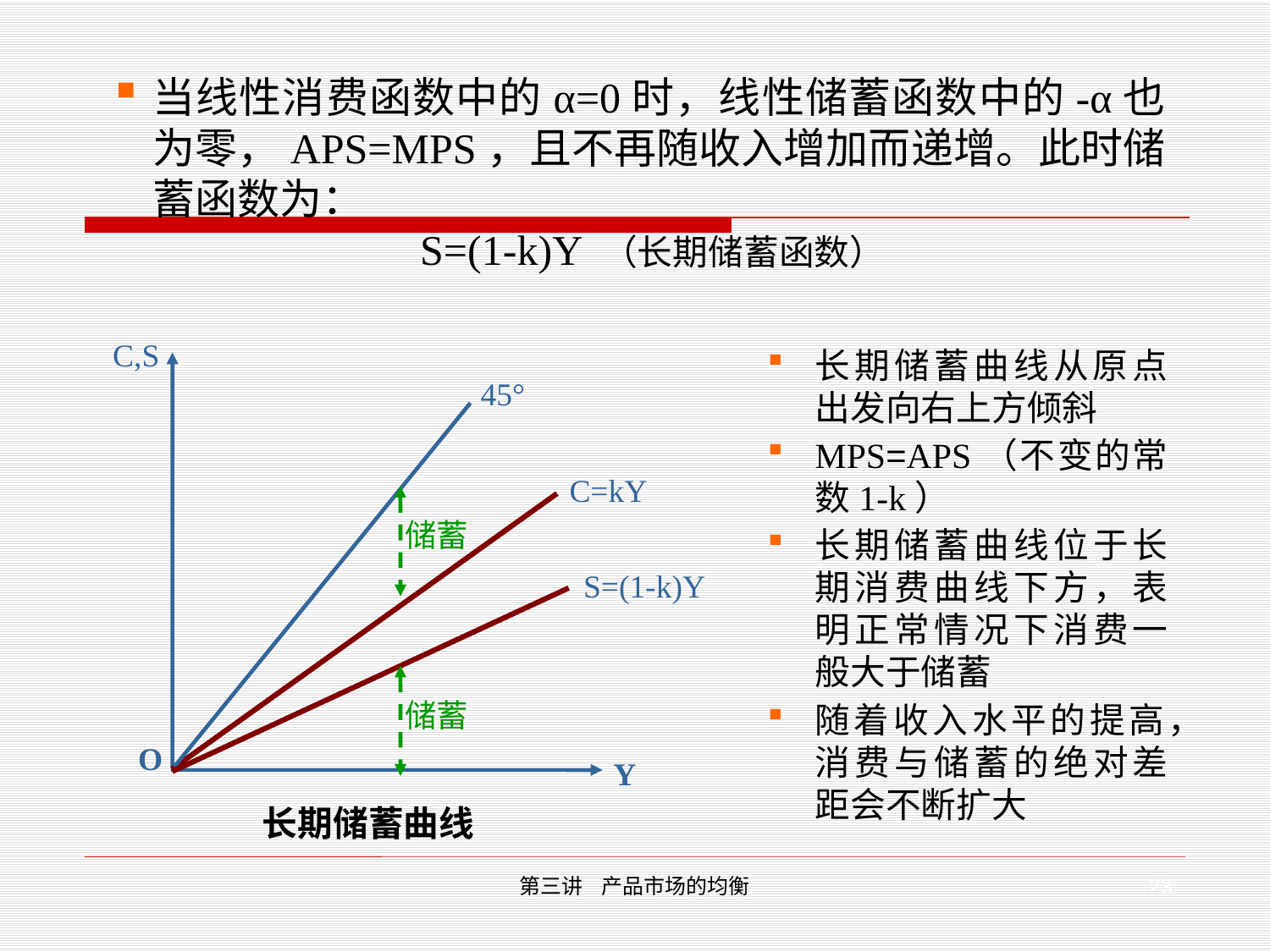

当线性消费函数中的α=0时，线性储蓄函数中的-α也为零，APS=MPS，且不再随收入增加而递增。此时储蓄函数为：
                             S=(1-k)Y （长期储蓄函数）
C,S

45°

C=kY

储蓄

S=(1-k)Y

储蓄
O
Y

长期储蓄曲线
长期储蓄曲线从原点出发向右上方倾斜
MPS=APS（不变的常数1-k）
长期储蓄曲线位于长期消费曲线下方，表明正常情况下消费一般大于储蓄
随着收入水平的提高，消费与储蓄的绝对差距会不断扩大
23
第三讲    产品市场的均衡